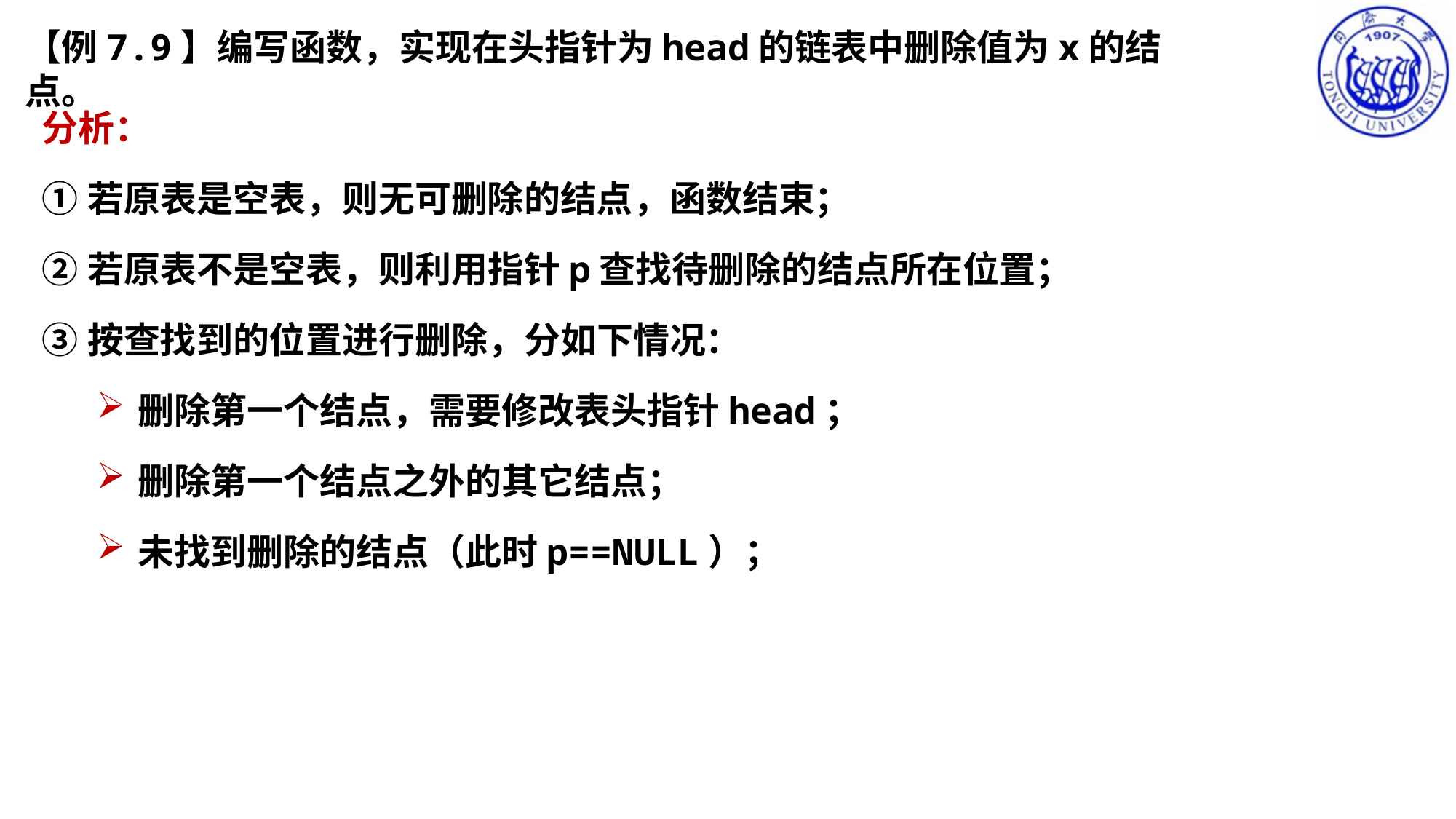

【例7.9】编写函数，实现在头指针为head的链表中删除值为x的结点。
分析：
①若原表是空表，则无可删除的结点，函数结束；
②若原表不是空表，则利用指针p查找待删除的结点所在位置；
③按查找到的位置进行删除，分如下情况：
删除第一个结点，需要修改表头指针head；
删除第一个结点之外的其它结点；
未找到删除的结点（此时p==NULL）；